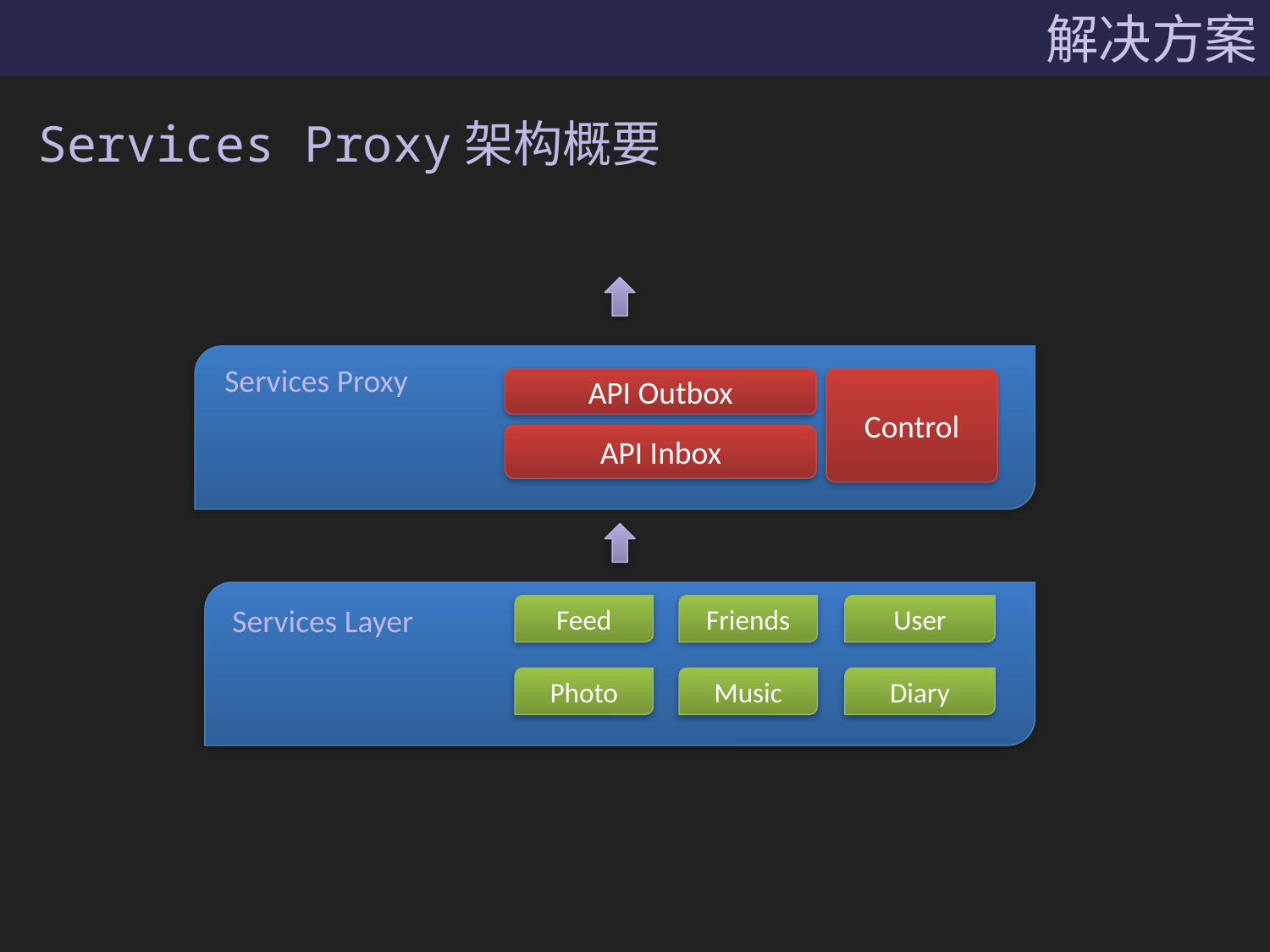

# 解决方案
Services Proxy架构概要

Services Proxy
API Outbox
Control
API Inbox

Services Layer
Feed
Friends
User
Photo
Music
Diary